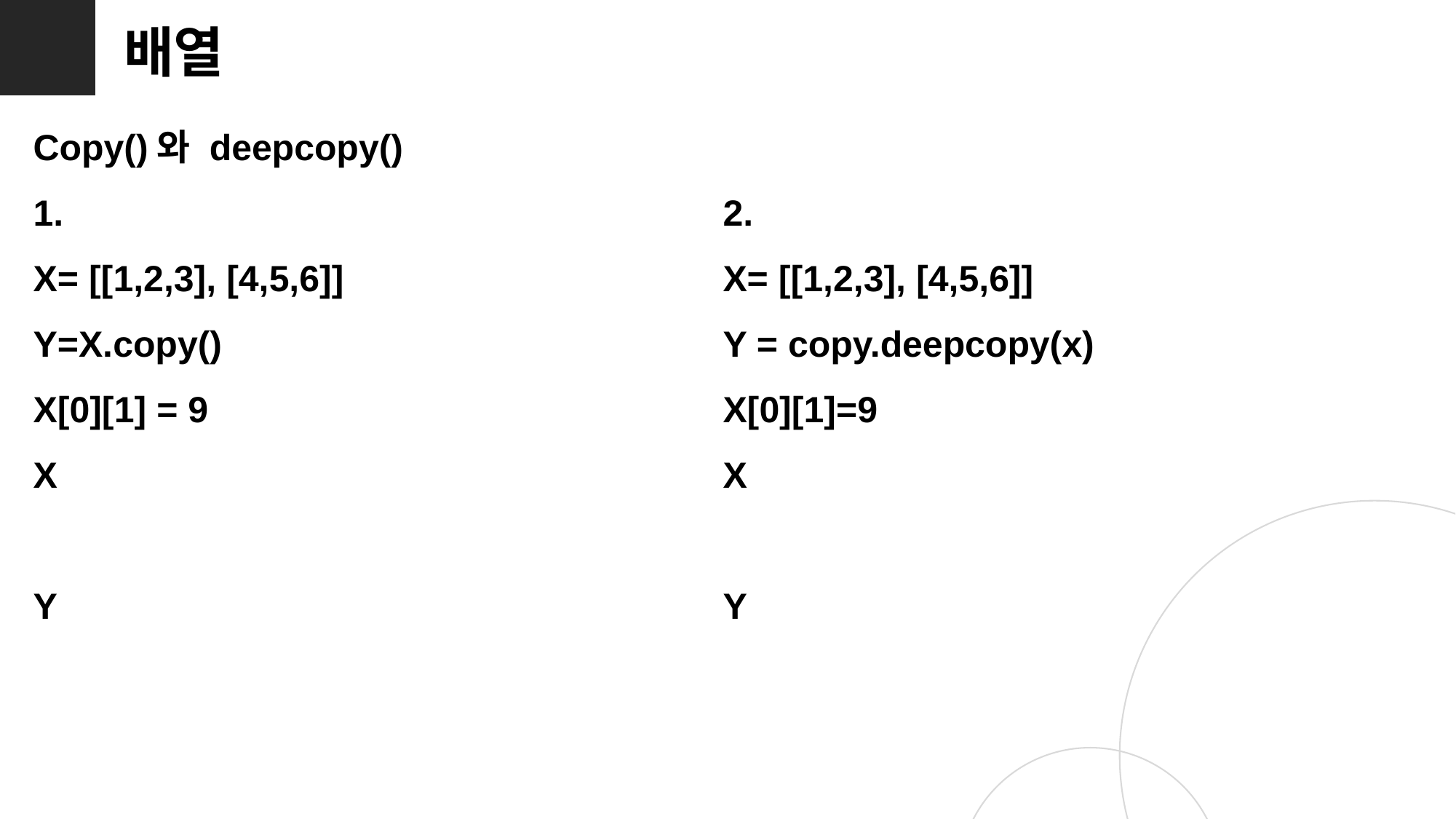

배열
Copy()와 deepcopy()
1.
X= [[1,2,3], [4,5,6]]
Y=X.copy()
X[0][1] = 9
X

Y

2.
X= [[1,2,3], [4,5,6]]
Y = copy.deepcopy(x)
X[0][1]=9
X

Y